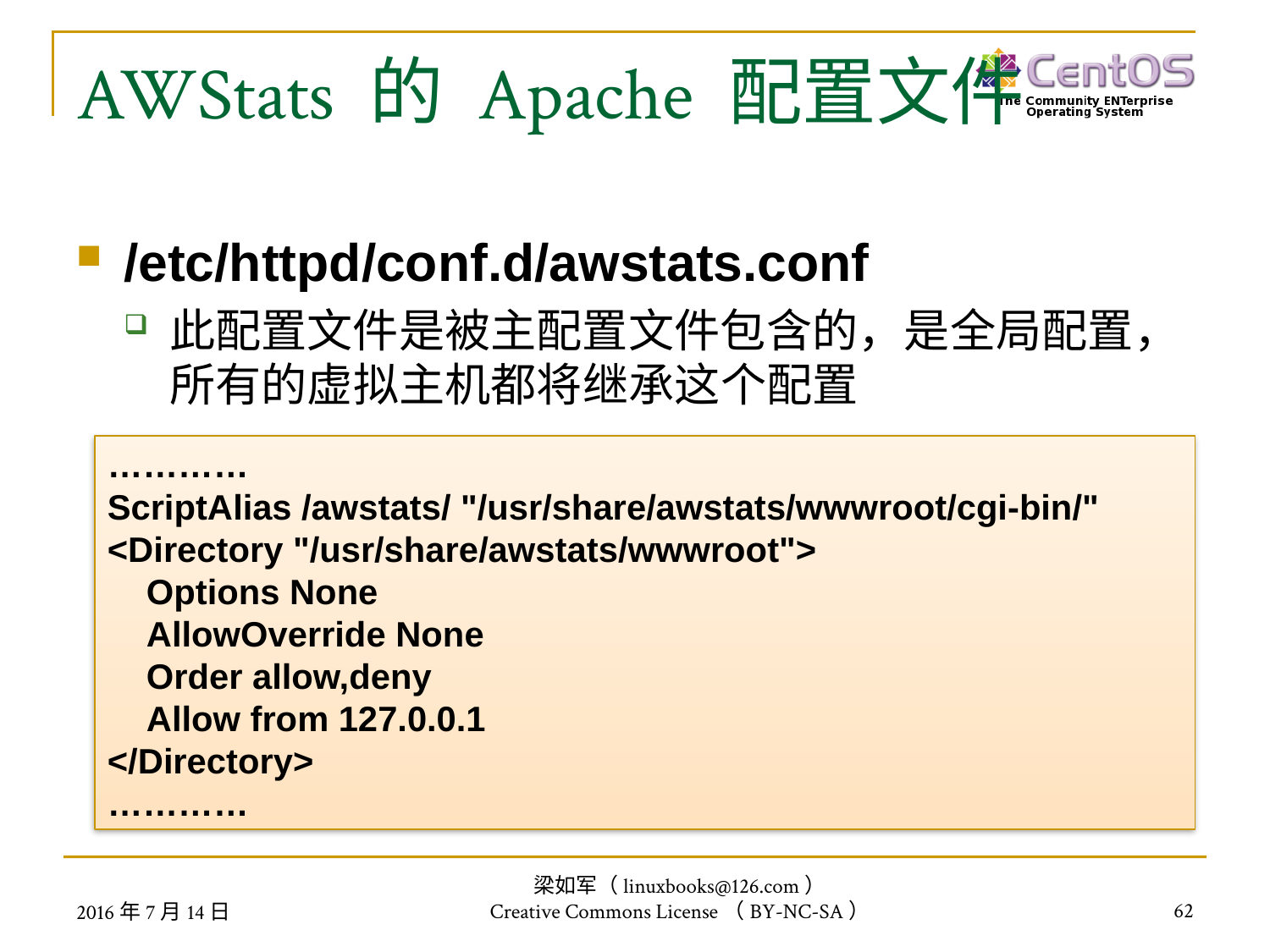

# AWStats 的 Apache 配置文件
/etc/httpd/conf.d/awstats.conf
此配置文件是被主配置文件包含的，是全局配置，所有的虚拟主机都将继承这个配置

…………
ScriptAlias /awstats/ "/usr/share/awstats/wwwroot/cgi-bin/"
<Directory "/usr/share/awstats/wwwroot">
    Options None
    AllowOverride None
    Order allow,deny
    Allow from 127.0.0.1
</Directory>
…………
梁如军（linuxbooks@126.com）
Creative Commons License（BY-NC-SA）
2016年7月14日
62